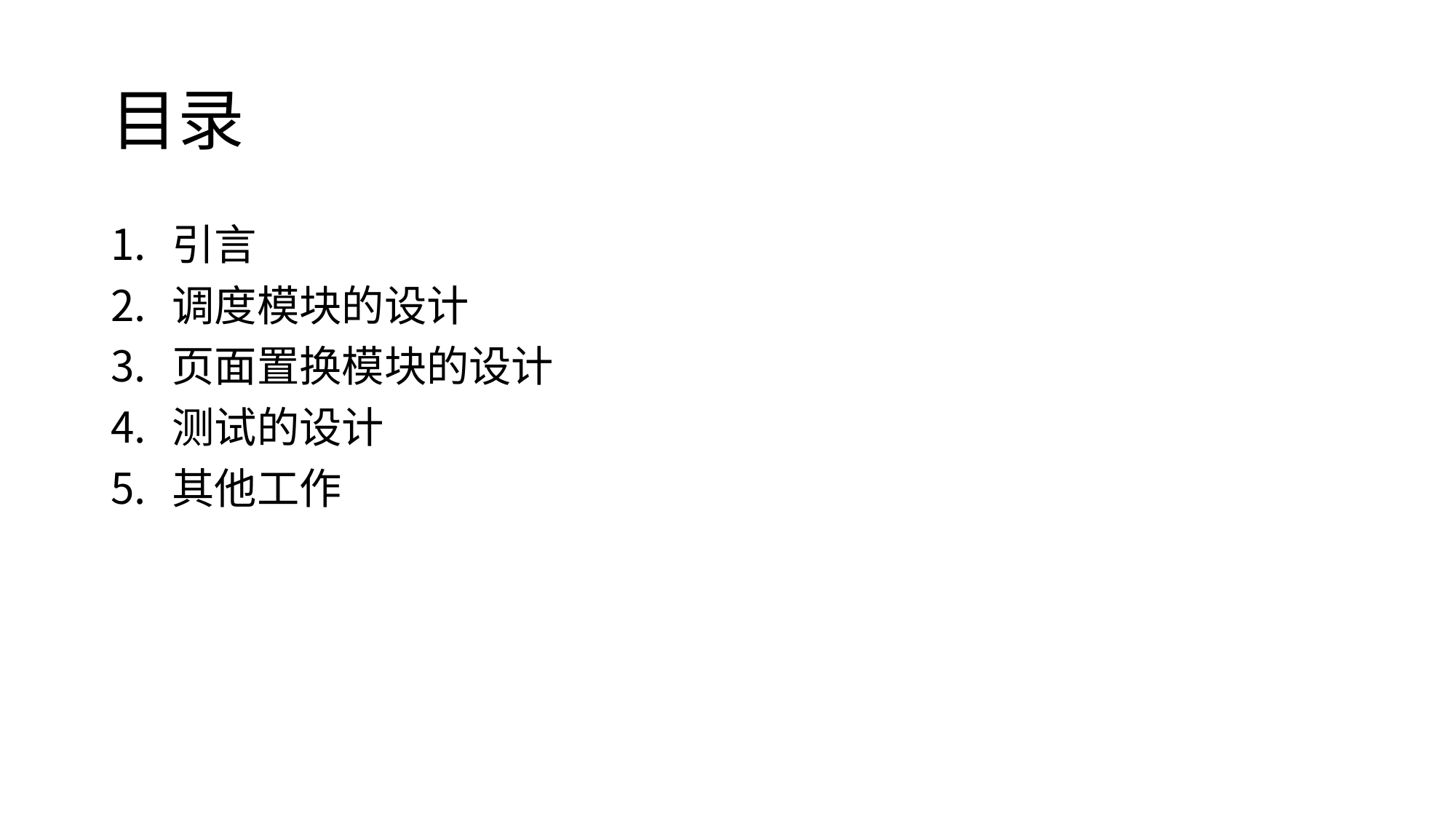

# 目录
引言
调度模块的设计
页面置换模块的设计
测试的设计
其他工作